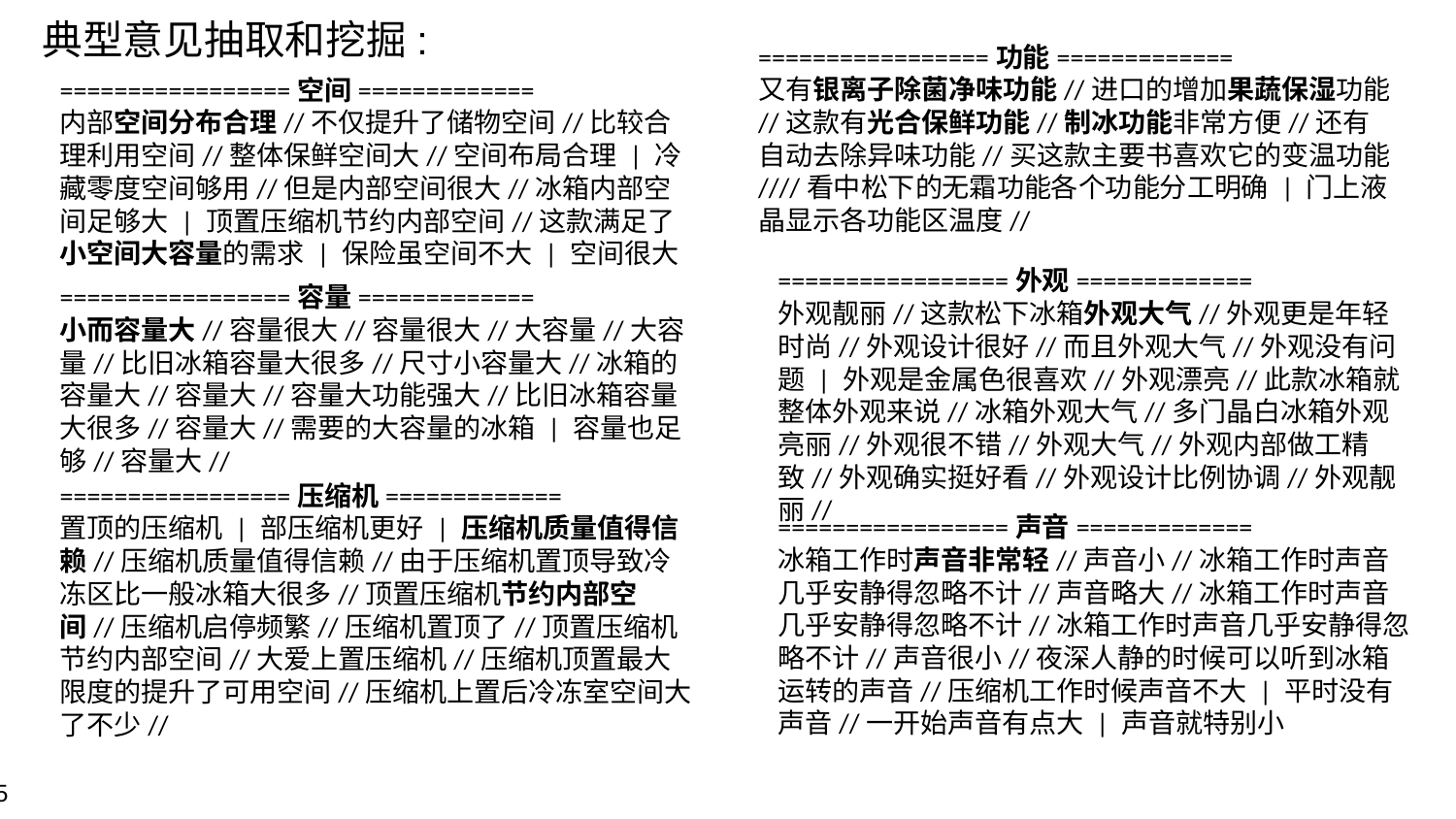

# 典型意见抽取和挖掘:
=================功能=============
又有银离子除菌净味功能//进口的增加果蔬保湿功能//这款有光合保鲜功能//制冰功能非常方便//还有自动去除异味功能//买这款主要书喜欢它的变温功能////看中松下的无霜功能各个功能分工明确 | 门上液晶显示各功能区温度//
=================空间=============
内部空间分布合理//不仅提升了储物空间//比较合理利用空间//整体保鲜空间大//空间布局合理 | 冷藏零度空间够用//但是内部空间很大//冰箱内部空间足够大 | 顶置压缩机节约内部空间//这款满足了小空间大容量的需求 | 保险虽空间不大 | 空间很大
=================外观=============
外观靓丽//这款松下冰箱外观大气//外观更是年轻时尚//外观设计很好//而且外观大气//外观没有问题 | 外观是金属色很喜欢//外观漂亮//此款冰箱就整体外观来说//冰箱外观大气//多门晶白冰箱外观亮丽//外观很不错//外观大气//外观内部做工精致//外观确实挺好看//外观设计比例协调//外观靓丽//
=================容量=============
小而容量大//容量很大//容量很大//大容量//大容量//比旧冰箱容量大很多//尺寸小容量大//冰箱的容量大//容量大//容量大功能强大//比旧冰箱容量大很多//容量大//需要的大容量的冰箱 | 容量也足够//容量大//
=================压缩机=============
置顶的压缩机 | 部压缩机更好 | 压缩机质量值得信赖//压缩机质量值得信赖//由于压缩机置顶导致冷冻区比一般冰箱大很多//顶置压缩机节约内部空间//压缩机启停频繁//压缩机置顶了//顶置压缩机节约内部空间//大爱上置压缩机//压缩机顶置最大限度的提升了可用空间//压缩机上置后冷冻室空间大了不少//
=================声音=============
冰箱工作时声音非常轻//声音小//冰箱工作时声音几乎安静得忽略不计//声音略大//冰箱工作时声音几乎安静得忽略不计//冰箱工作时声音几乎安静得忽略不计//声音很小//夜深人静的时候可以听到冰箱运转的声音//压缩机工作时候声音不大 | 平时没有声音//一开始声音有点大 | 声音就特别小